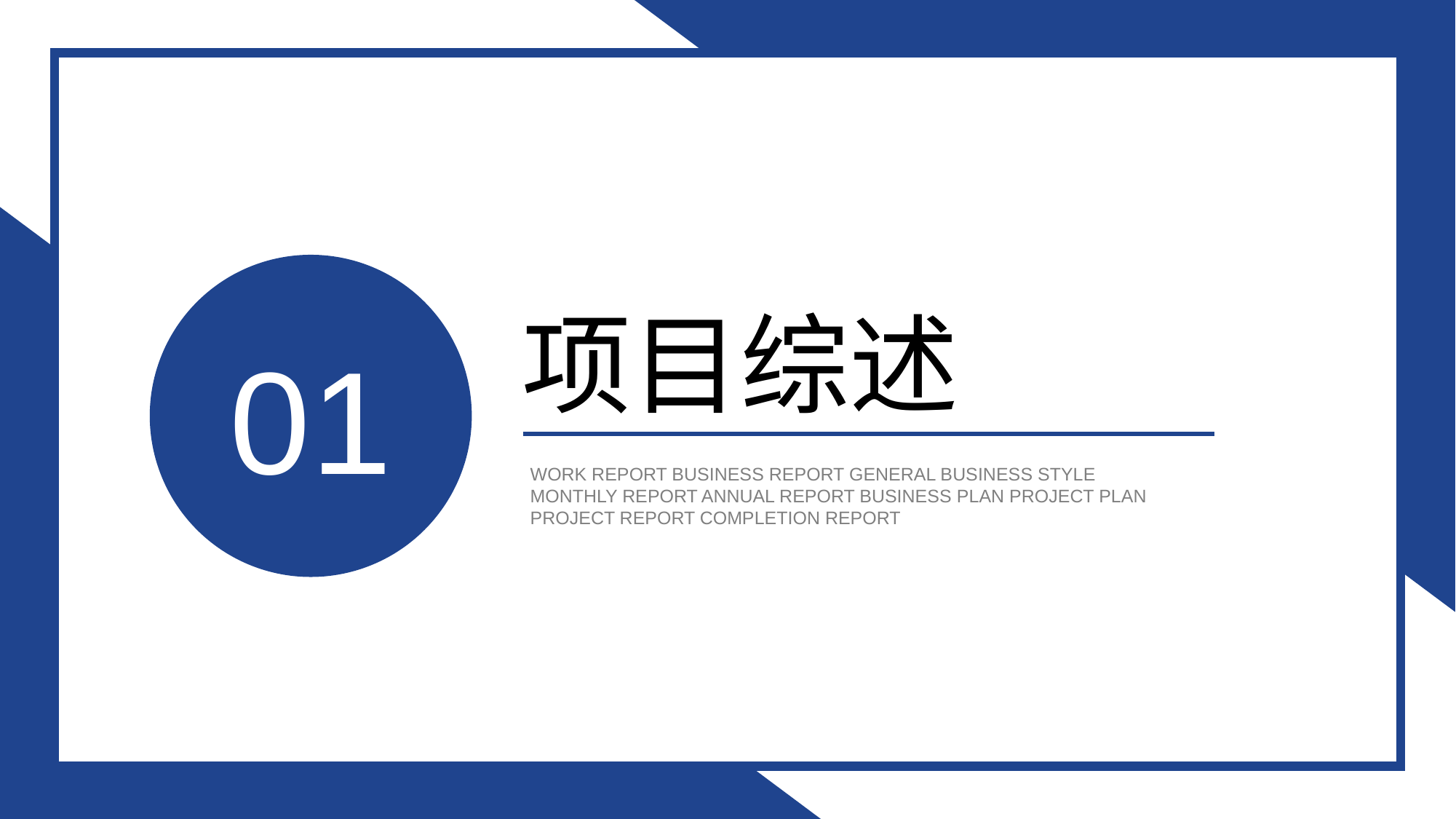

01
项目综述
WORK REPORT BUSINESS REPORT GENERAL BUSINESS STYLE MONTHLY REPORT ANNUAL REPORT BUSINESS PLAN PROJECT PLAN PROJECT REPORT COMPLETION REPORT